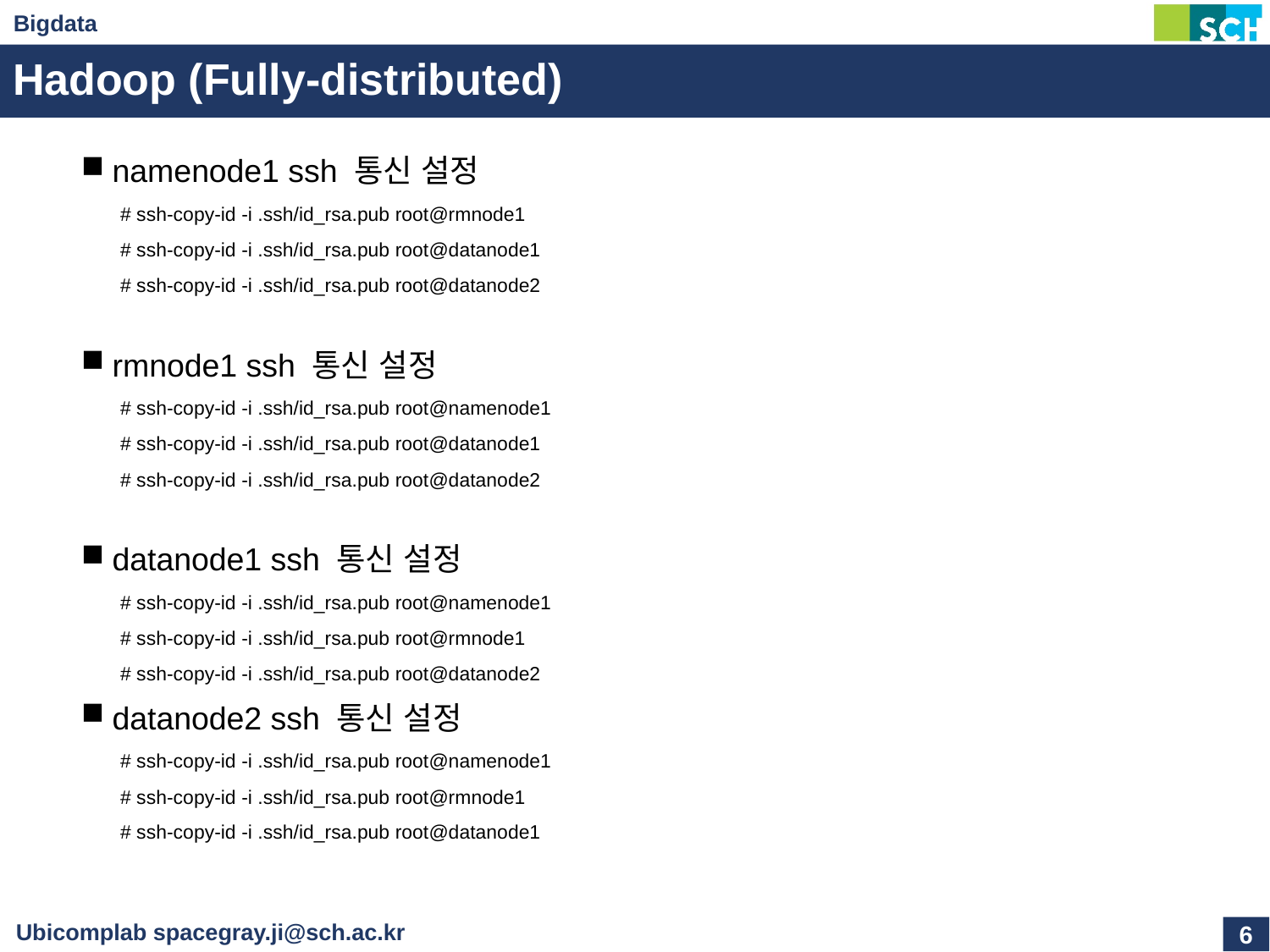

# Hadoop (Fully-distributed)
namenode1 ssh 통신 설정
# ssh-copy-id -i .ssh/id_rsa.pub root@rmnode1
# ssh-copy-id -i .ssh/id_rsa.pub root@datanode1
# ssh-copy-id -i .ssh/id_rsa.pub root@datanode2

rmnode1 ssh 통신 설정
# ssh-copy-id -i .ssh/id_rsa.pub root@namenode1
# ssh-copy-id -i .ssh/id_rsa.pub root@datanode1
# ssh-copy-id -i .ssh/id_rsa.pub root@datanode2

datanode1 ssh 통신 설정
# ssh-copy-id -i .ssh/id_rsa.pub root@namenode1
# ssh-copy-id -i .ssh/id_rsa.pub root@rmnode1
# ssh-copy-id -i .ssh/id_rsa.pub root@datanode2
datanode2 ssh 통신 설정
# ssh-copy-id -i .ssh/id_rsa.pub root@namenode1
# ssh-copy-id -i .ssh/id_rsa.pub root@rmnode1
# ssh-copy-id -i .ssh/id_rsa.pub root@datanode1
6